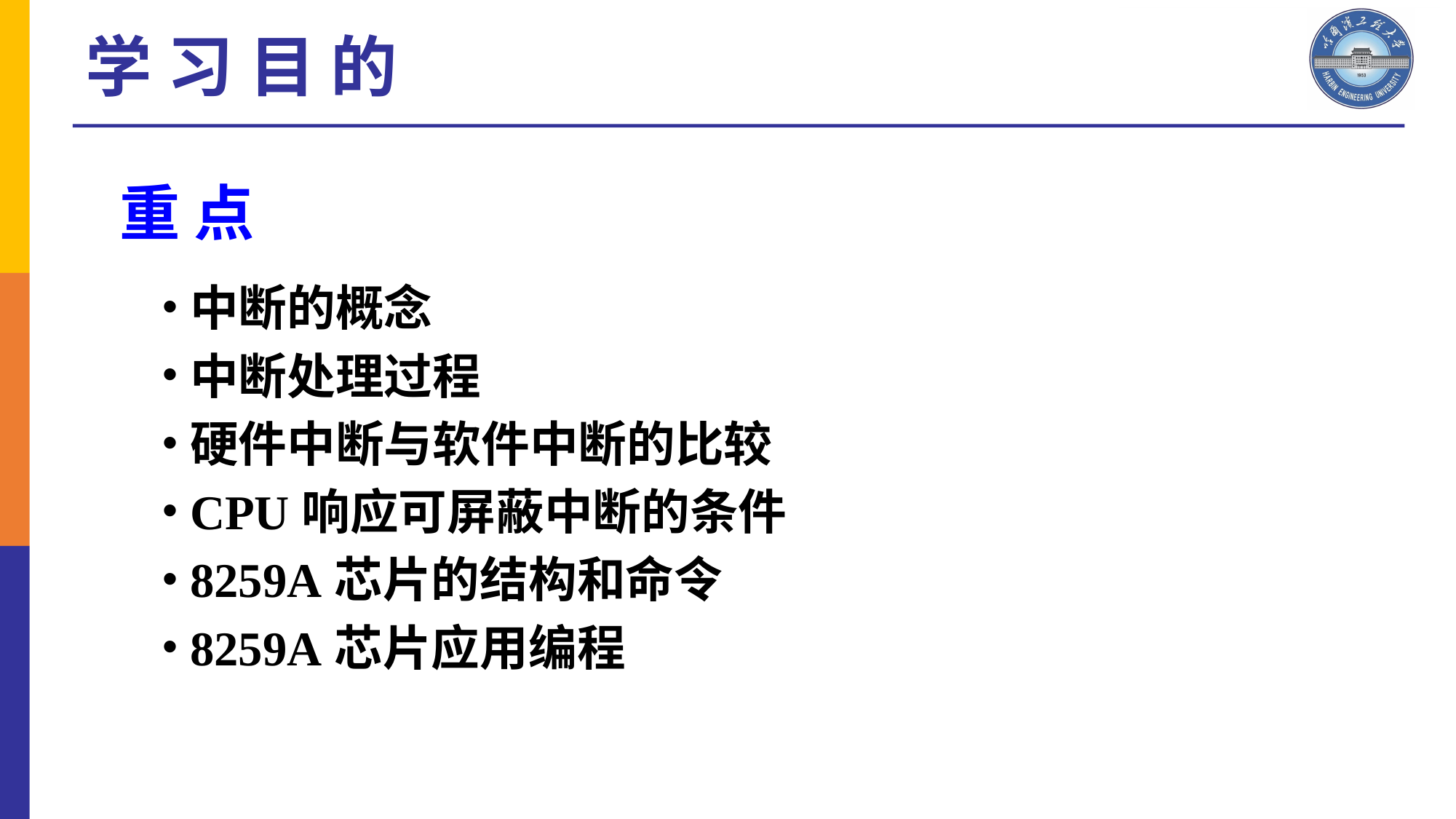

学 习 目 的
# 重 点
中断的概念
中断处理过程
硬件中断与软件中断的比较
CPU响应可屏蔽中断的条件
8259A芯片的结构和命令
8259A芯片应用编程